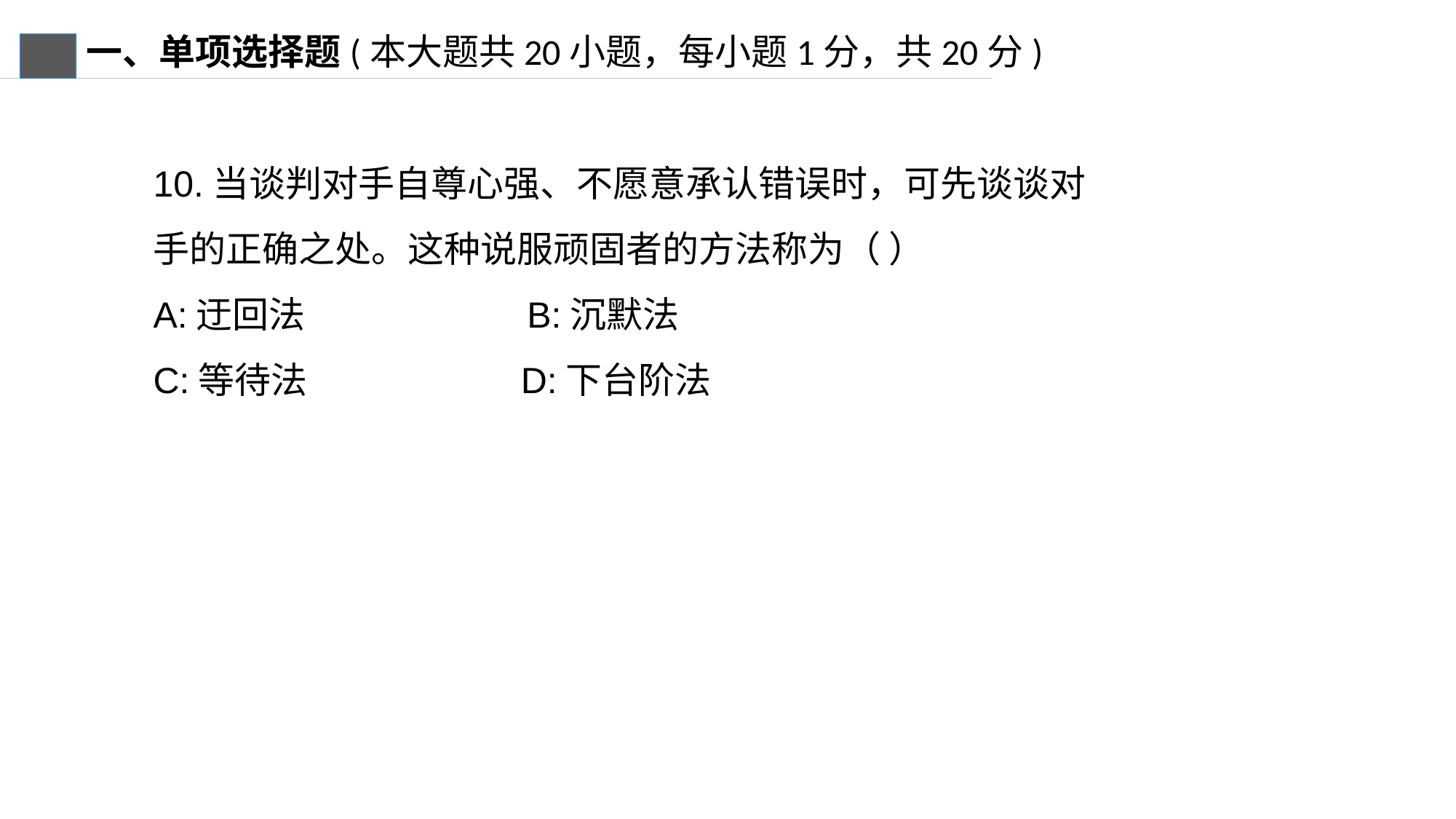

一、单项选择题(本大题共20小题，每小题1分，共20分)

10.当谈判对手自尊心强、不愿意承认错误时，可先谈谈对手的正确之处。这种说服顽固者的方法称为（ ）
A:迂回法                          B:沉默法
C:等待法                         D:下台阶法